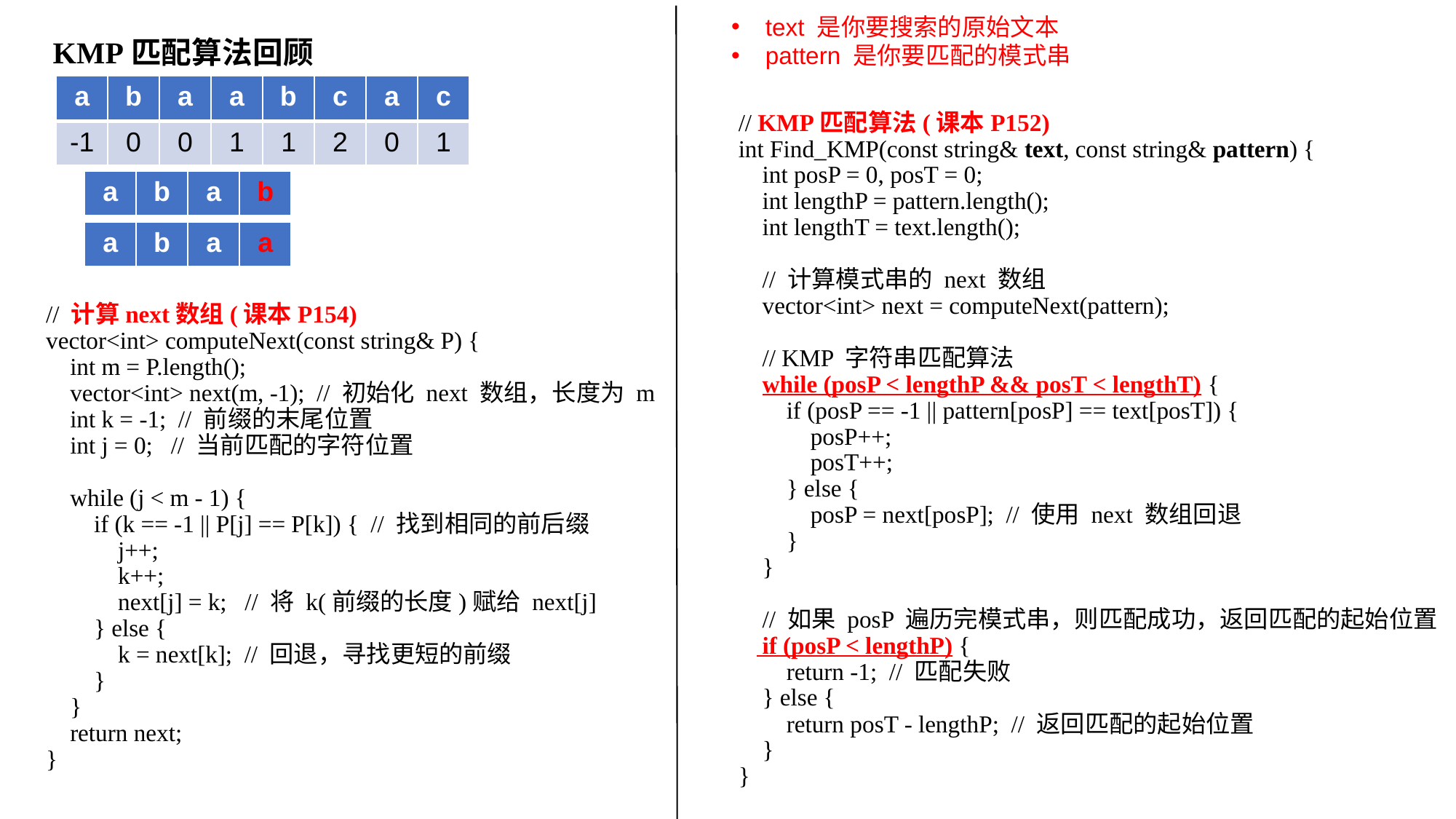

text 是你要搜索的原始文本
pattern 是你要匹配的模式串
KMP匹配算法回顾
| a | b | a | a | b | c | a | c |
| --- | --- | --- | --- | --- | --- | --- | --- |
| -1 | 0 | 0 | 1 | 1 | 2 | 0 | 1 |

// KMP匹配算法(课本P152)
int Find_KMP(const string& text, const string& pattern) {
    int posP = 0, posT = 0;
    int lengthP = pattern.length();
    int lengthT = text.length();

    // 计算模式串的 next 数组
    vector<int> next = computeNext(pattern);

    // KMP 字符串匹配算法
    while (posP < lengthP && posT < lengthT) {
        if (posP == -1 || pattern[posP] == text[posT]) {
            posP++;
            posT++;
        } else {
            posP = next[posP];  // 使用 next 数组回退
        }
    }

    // 如果 posP 遍历完模式串，则匹配成功，返回匹配的起始位置
    if (posP < lengthP) {
        return -1;  // 匹配失败
    } else {
        return posT - lengthP;  // 返回匹配的起始位置
    }
}
| a | b | a | b |
| --- | --- | --- | --- |
| a | b | a | a |
| --- | --- | --- | --- |

// 计算next数组(课本P154)
vector<int> computeNext(const string& P) {
    int m = P.length();
    vector<int> next(m, -1);  // 初始化 next 数组，长度为 m
    int k = -1;  // 前缀的末尾位置
    int j = 0;   // 当前匹配的字符位置

    while (j < m - 1) {
        if (k == -1 || P[j] == P[k]) {  // 找到相同的前后缀
            j++;
            k++;
            next[j] = k;   // 将 k(前缀的长度)赋给 next[j]
        } else {
            k = next[k];  // 回退，寻找更短的前缀
        }
    }
    return next;
}